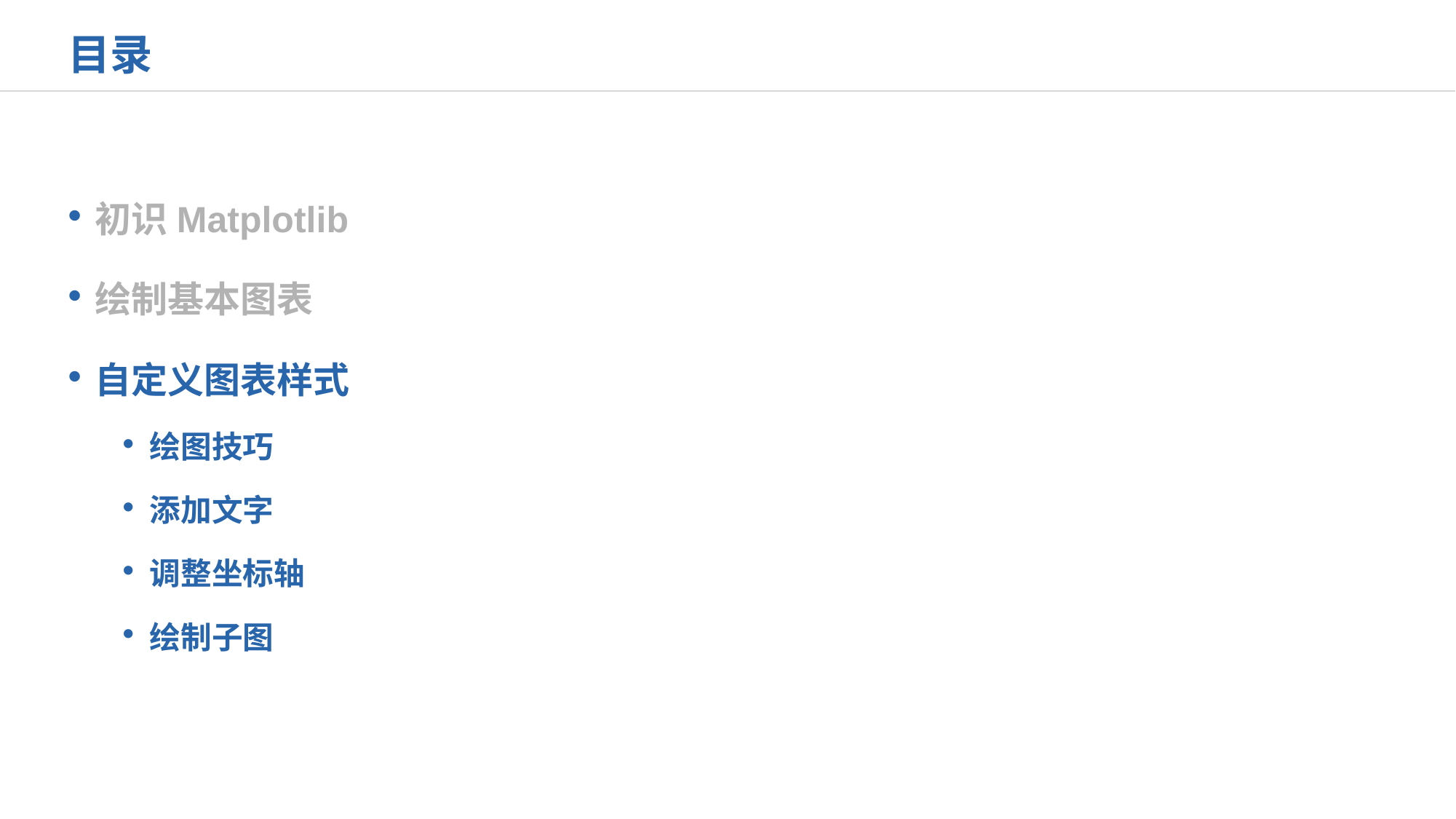

目录
初识Matplotlib
绘制基本图表
自定义图表样式
绘图技巧
添加文字
调整坐标轴
绘制子图